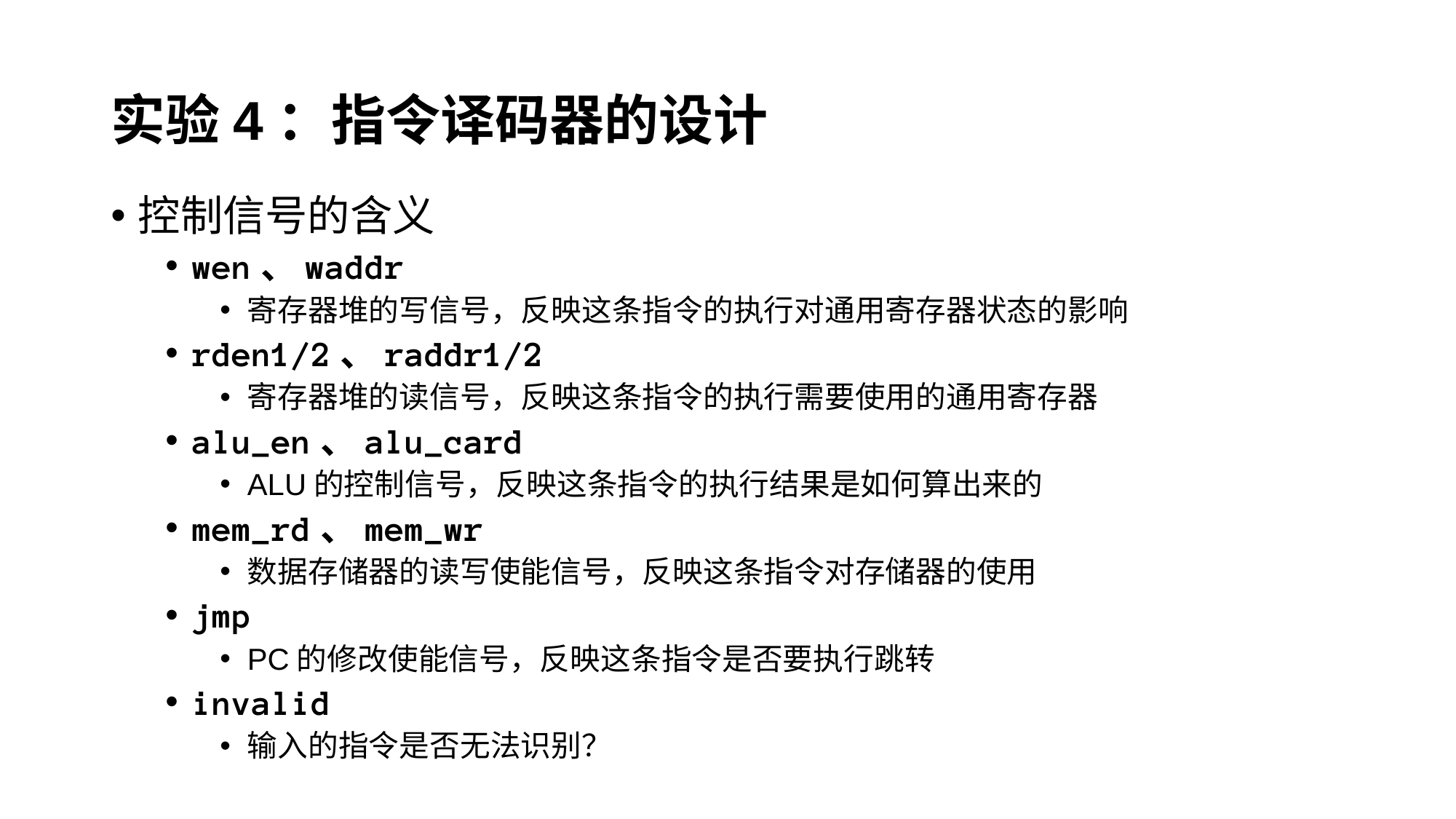

# 实验4：指令译码器的设计
控制信号的含义
wen、waddr
寄存器堆的写信号，反映这条指令的执行对通用寄存器状态的影响
rden1/2、raddr1/2
寄存器堆的读信号，反映这条指令的执行需要使用的通用寄存器
alu_en、alu_card
ALU的控制信号，反映这条指令的执行结果是如何算出来的
mem_rd、mem_wr
数据存储器的读写使能信号，反映这条指令对存储器的使用
jmp
PC的修改使能信号，反映这条指令是否要执行跳转
invalid
输入的指令是否无法识别？